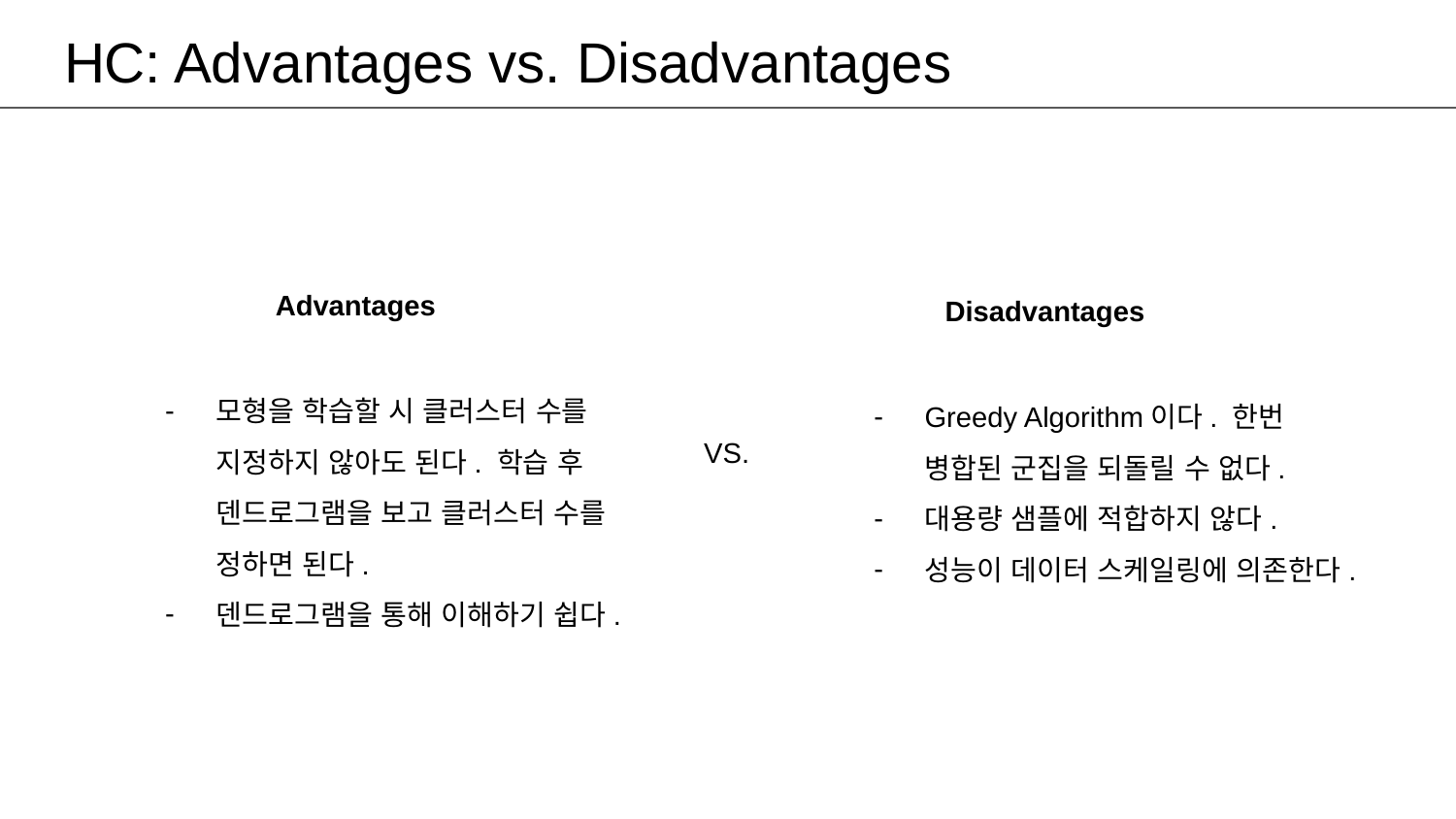

# HC: Advantages vs. Disadvantages
Advantages
Disadvantages
모형을 학습할 시 클러스터 수를 지정하지 않아도 된다. 학습 후 덴드로그램을 보고 클러스터 수를 정하면 된다.
덴드로그램을 통해 이해하기 쉽다.
Greedy Algorithm이다. 한번 병합된 군집을 되돌릴 수 없다.
대용량 샘플에 적합하지 않다.
성능이 데이터 스케일링에 의존한다.
VS.